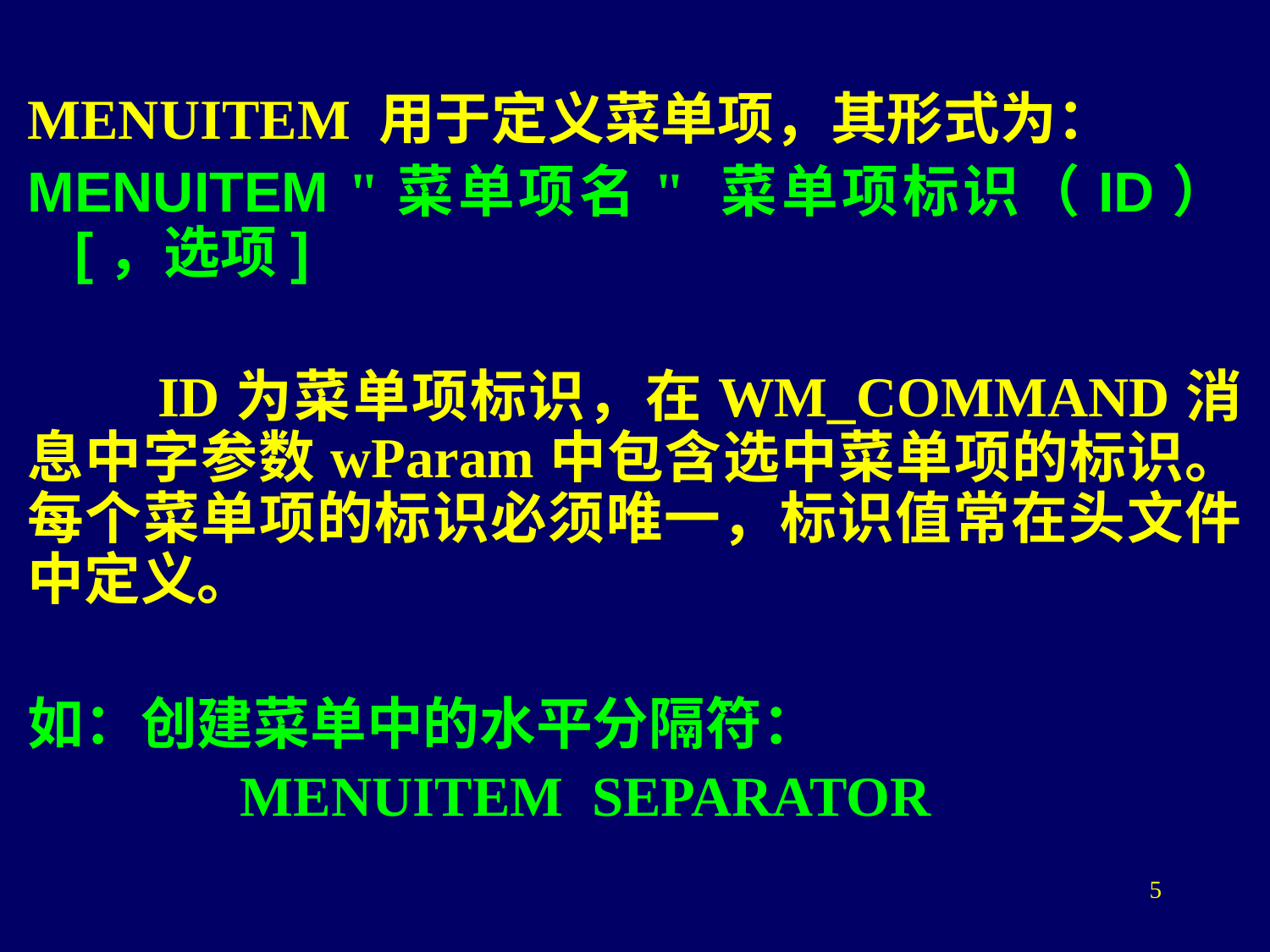

MENUITEM 用于定义菜单项，其形式为：
MENUITEM "菜单项名" 菜单项标识（ID）[，选项]

        ID为菜单项标识，在WM_COMMAND消息中字参数wParam中包含选中菜单项的标识。每个菜单项的标识必须唯一，标识值常在头文件中定义。

如：创建菜单中的水平分隔符：
               MENUITEM  SEPARATOR
5